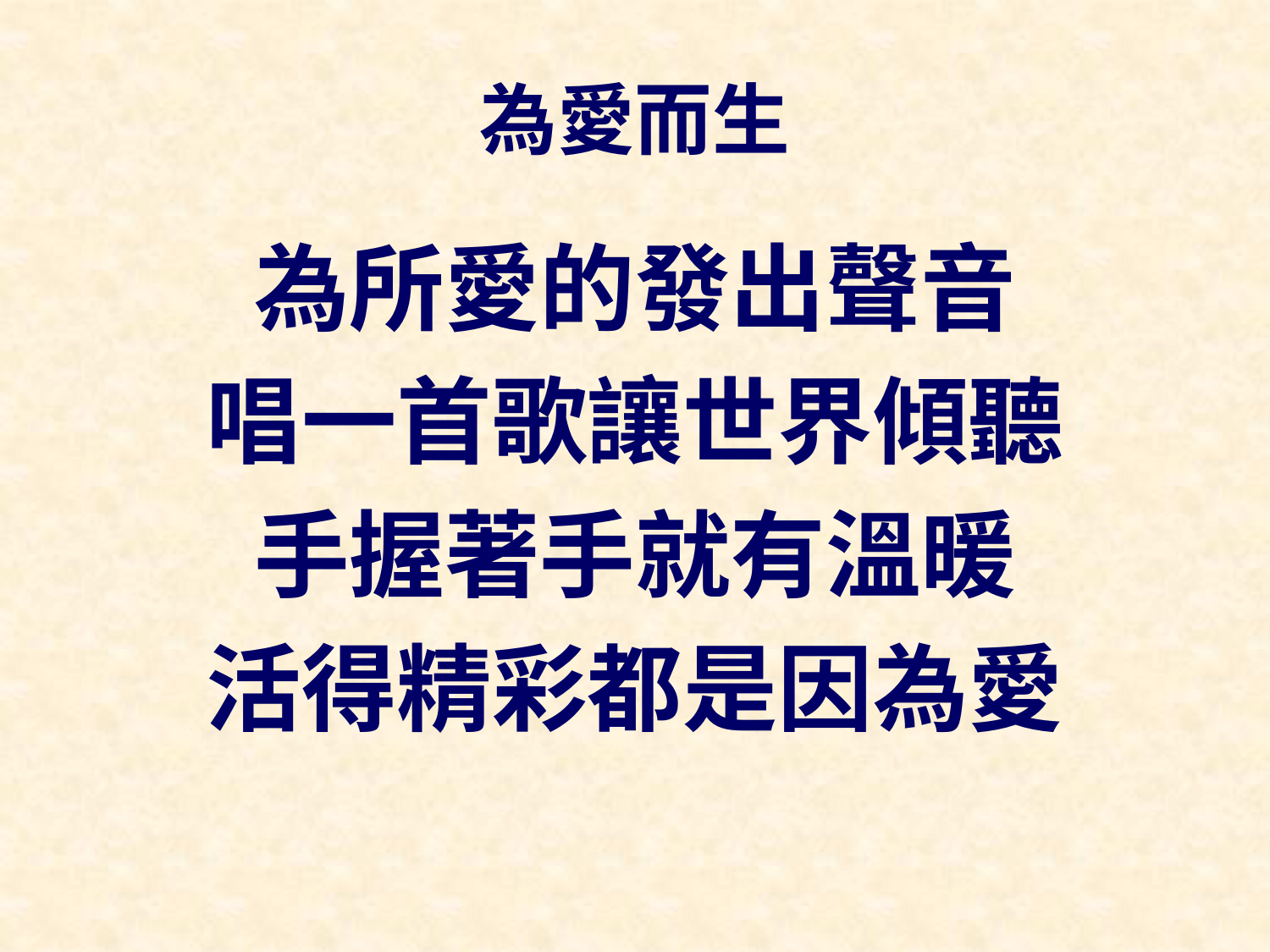

# 為愛而生
為所愛的發出聲音
唱一首歌讓世界傾聽
手握著手就有溫暖
活得精彩都是因為愛